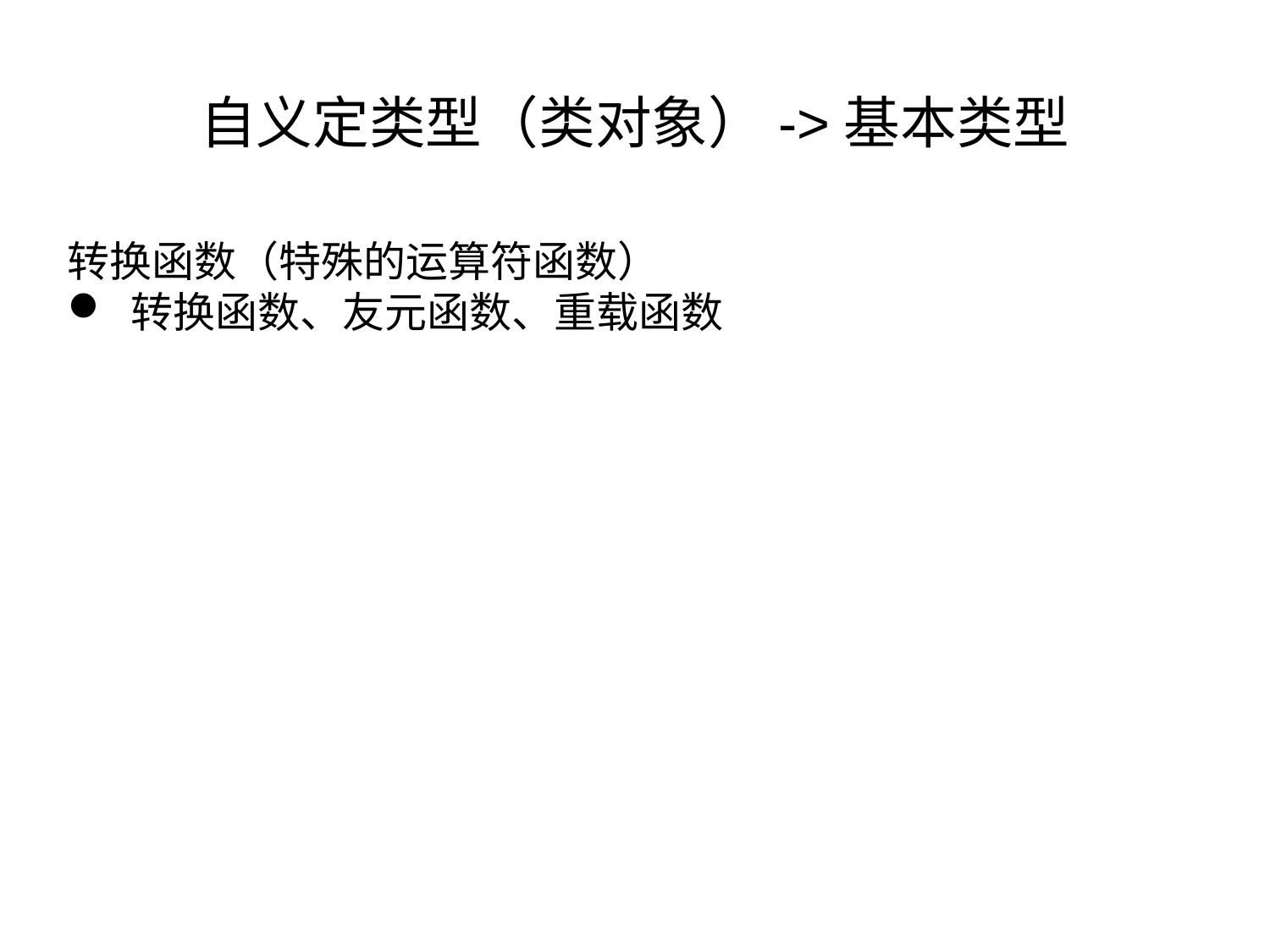

自义定类型（类对象）->基本类型
转换函数（特殊的运算符函数）
转换函数、友元函数、重载函数